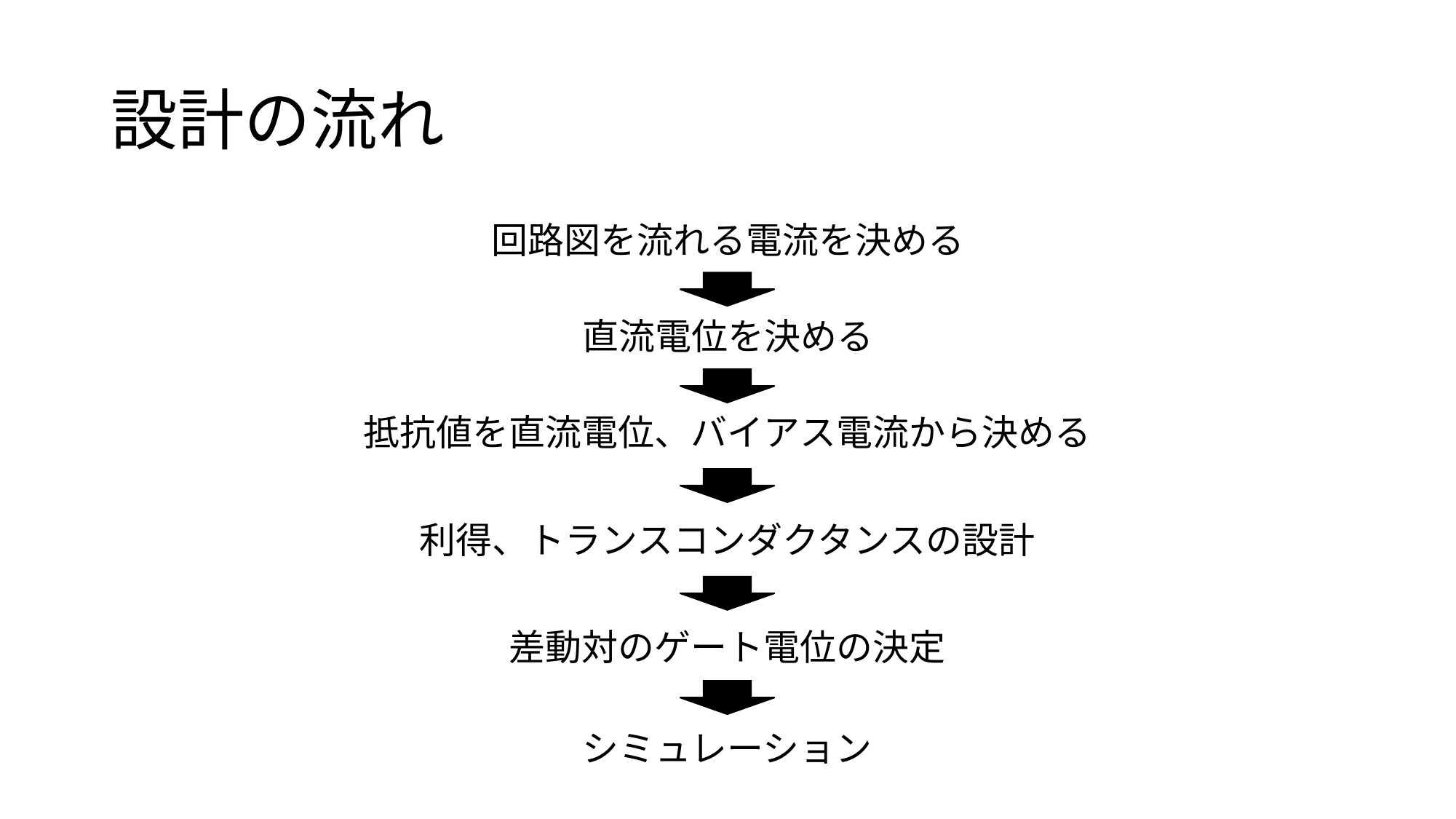

# 設計の流れ
回路図を流れる電流を決める

直流電位を決める

抵抗値を直流電位、バイアス電流から決める

利得、トランスコンダクタンスの設計

差動対のゲート電位の決定

シミュレーション